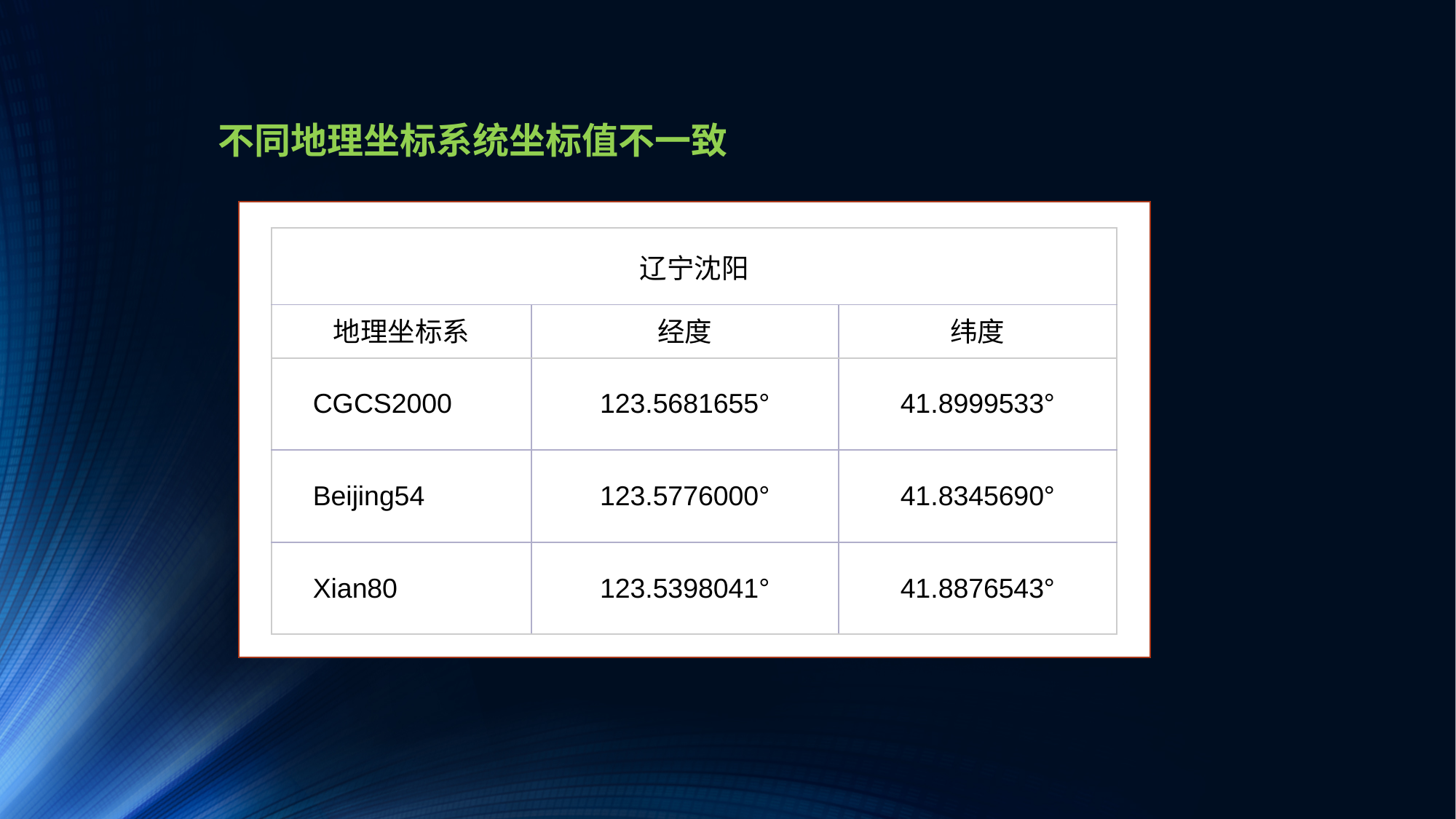

不同地理坐标系统坐标值不一致

| 辽宁沈阳 |  |  |
| --- | --- | --- |
| 地理坐标系 | 经度 | 纬度 |
| CGCS2000 | 123.5681655° | 41.8999533° |
| Beijing54 | 123.5776000° | 41.8345690° |
| Xian80 | 123.5398041° | 41.8876543° |